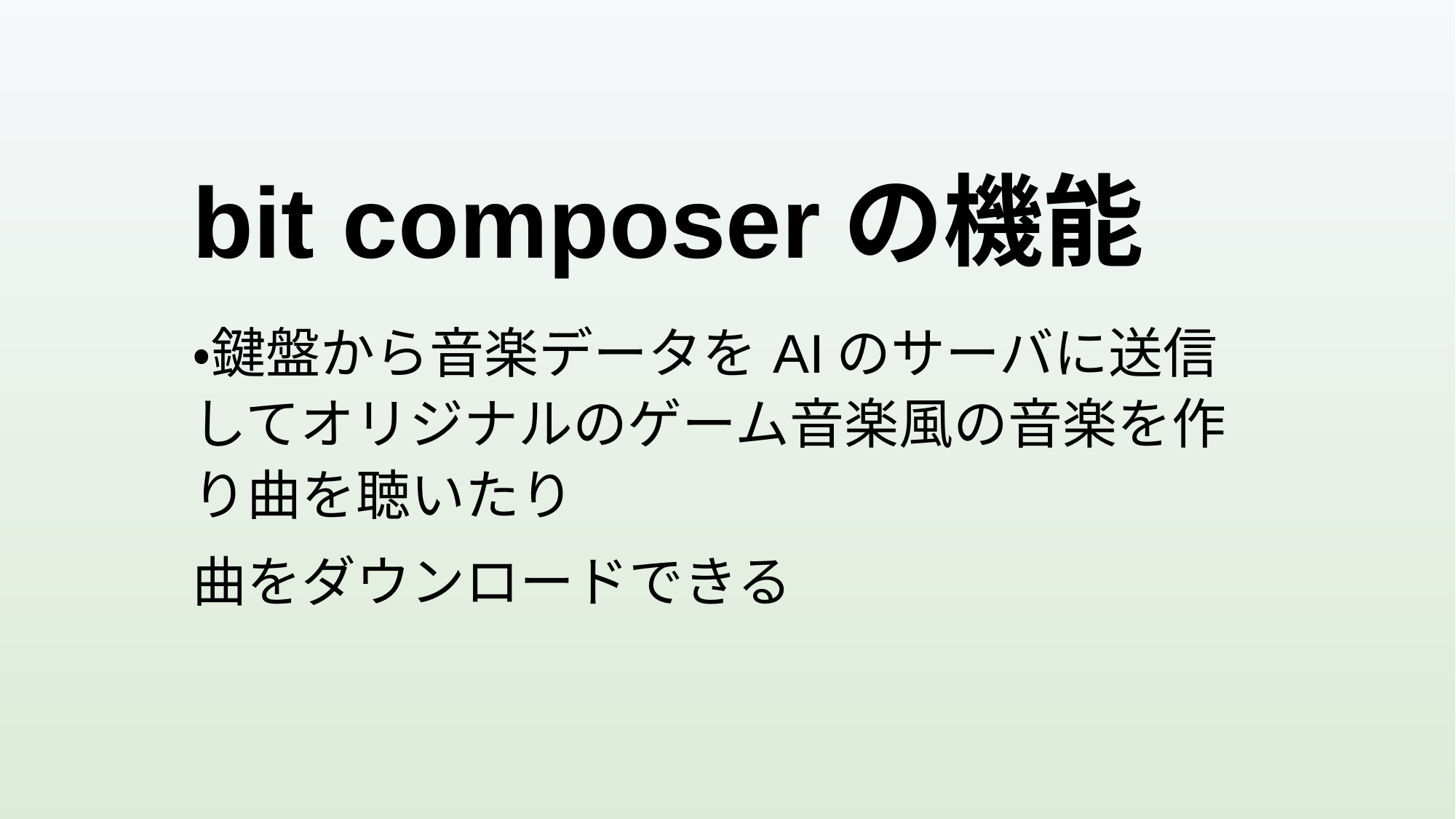

# bit composerの機能
・鍵盤から音楽データをAIのサーバに送信してオリジナルのゲーム音楽風の音楽を作り曲を聴いたり
曲をダウンロードできる